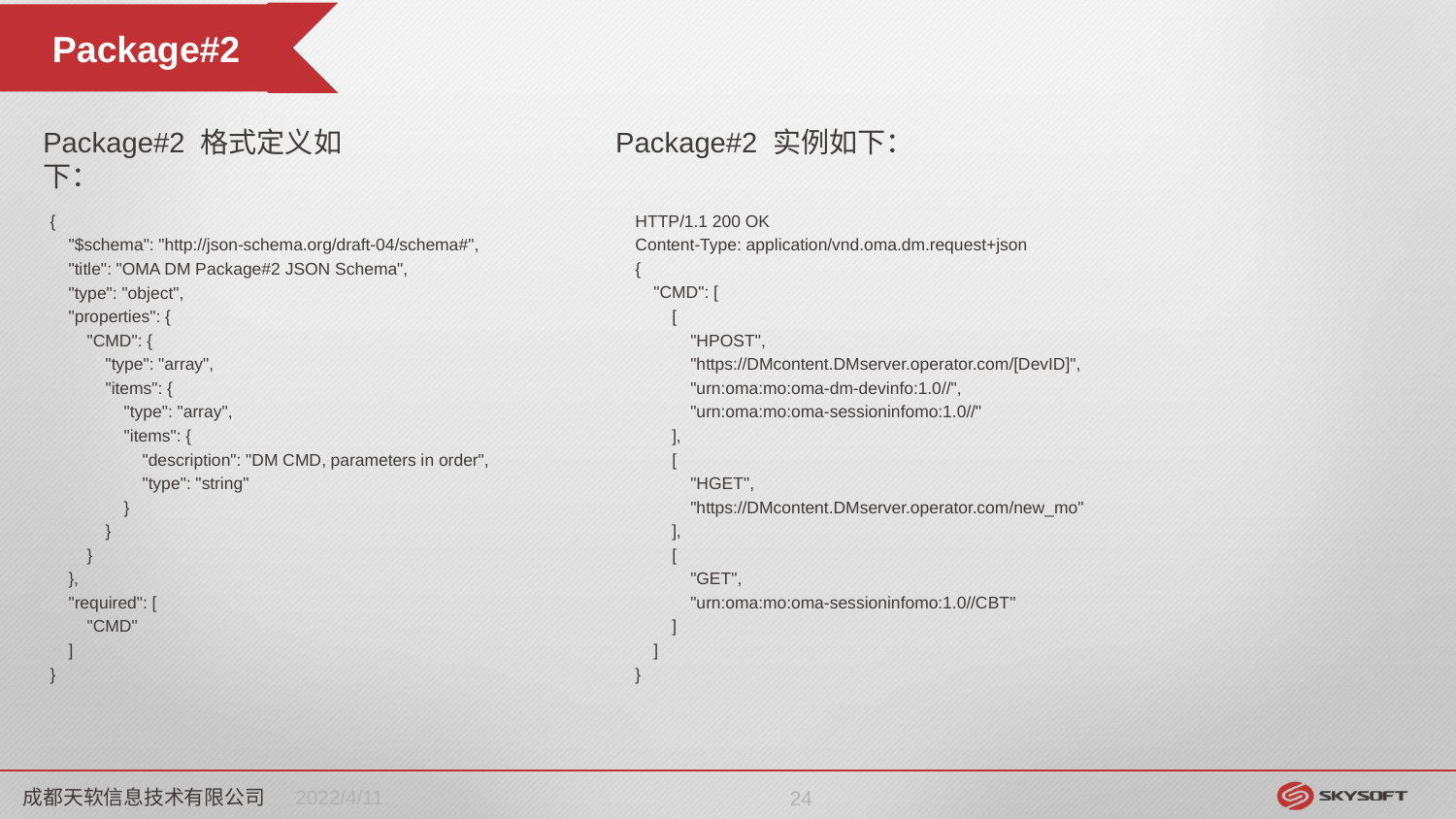

Package#2

Package#2 格式定义如下：
Package#2 实例如下：
{
    "$schema": "http://json-schema.org/draft-04/schema#",
    "title": "OMA DM Package#2 JSON Schema",
    "type": "object",
    "properties": {
        "CMD": {
            "type": "array",
            "items": {
                "type": "array",
                "items": {
                    "description": "DM CMD, parameters in order",
                    "type": "string"
                }
            }
        }
    },
    "required": [
        "CMD"
    ]
}
HTTP/1.1 200 OK
Content-Type: application/vnd.oma.dm.request+json
{
    "CMD": [
        [
            "HPOST",
            "https://DMcontent.DMserver.operator.com/[DevID]",
            "urn:oma:mo:oma-dm-devinfo:1.0//",
            "urn:oma:mo:oma-sessioninfomo:1.0//"
        ],
        [
            "HGET",
            "https://DMcontent.DMserver.operator.com/new_mo"
        ],
        [
            "GET",
            "urn:oma:mo:oma-sessioninfomo:1.0//CBT"
        ]
    ]
}
成都天软信息技术有限公司
2022/4/11
24